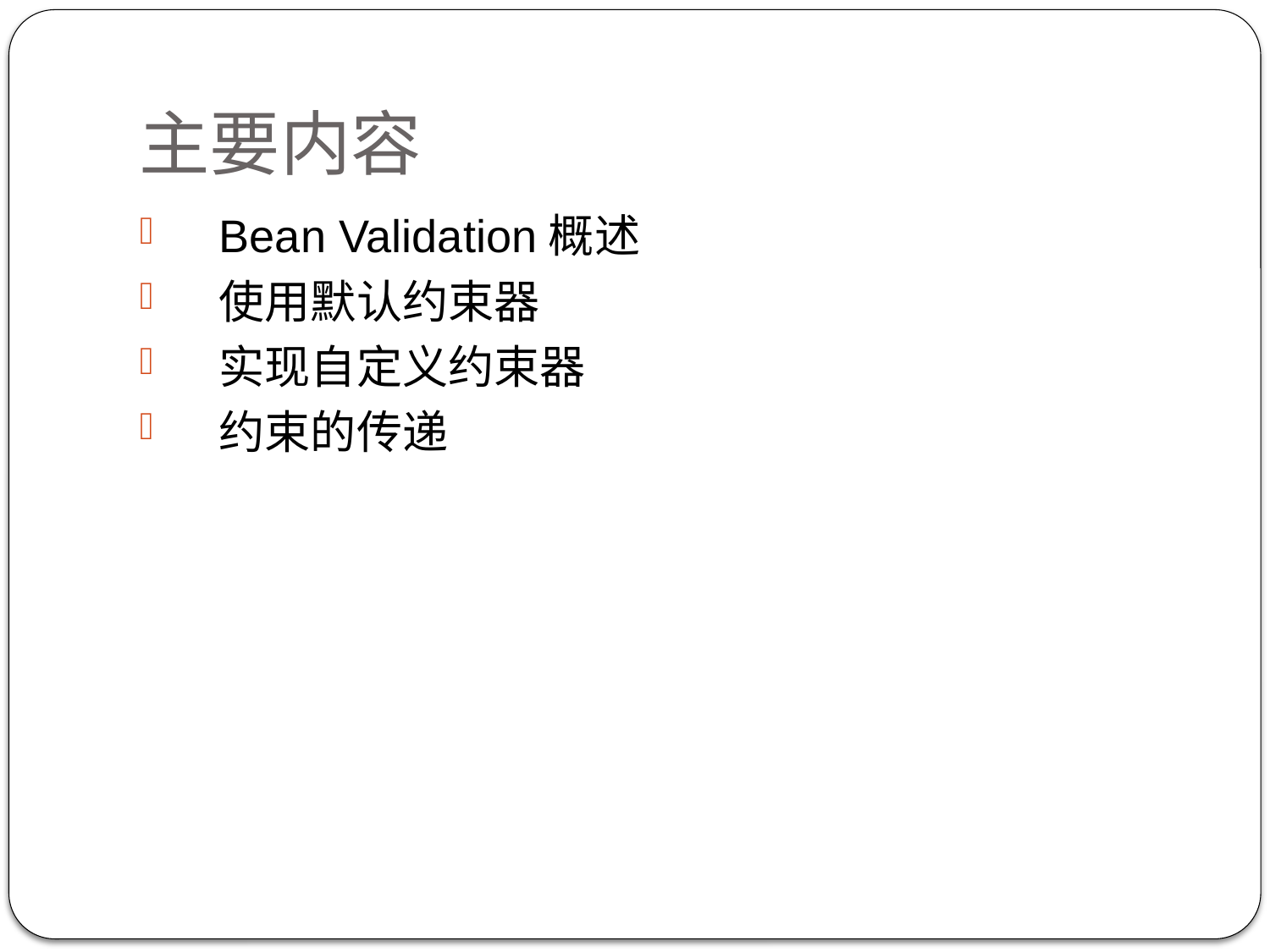

# 主要内容
Bean Validation概述
使用默认约束器
实现自定义约束器
约束的传递